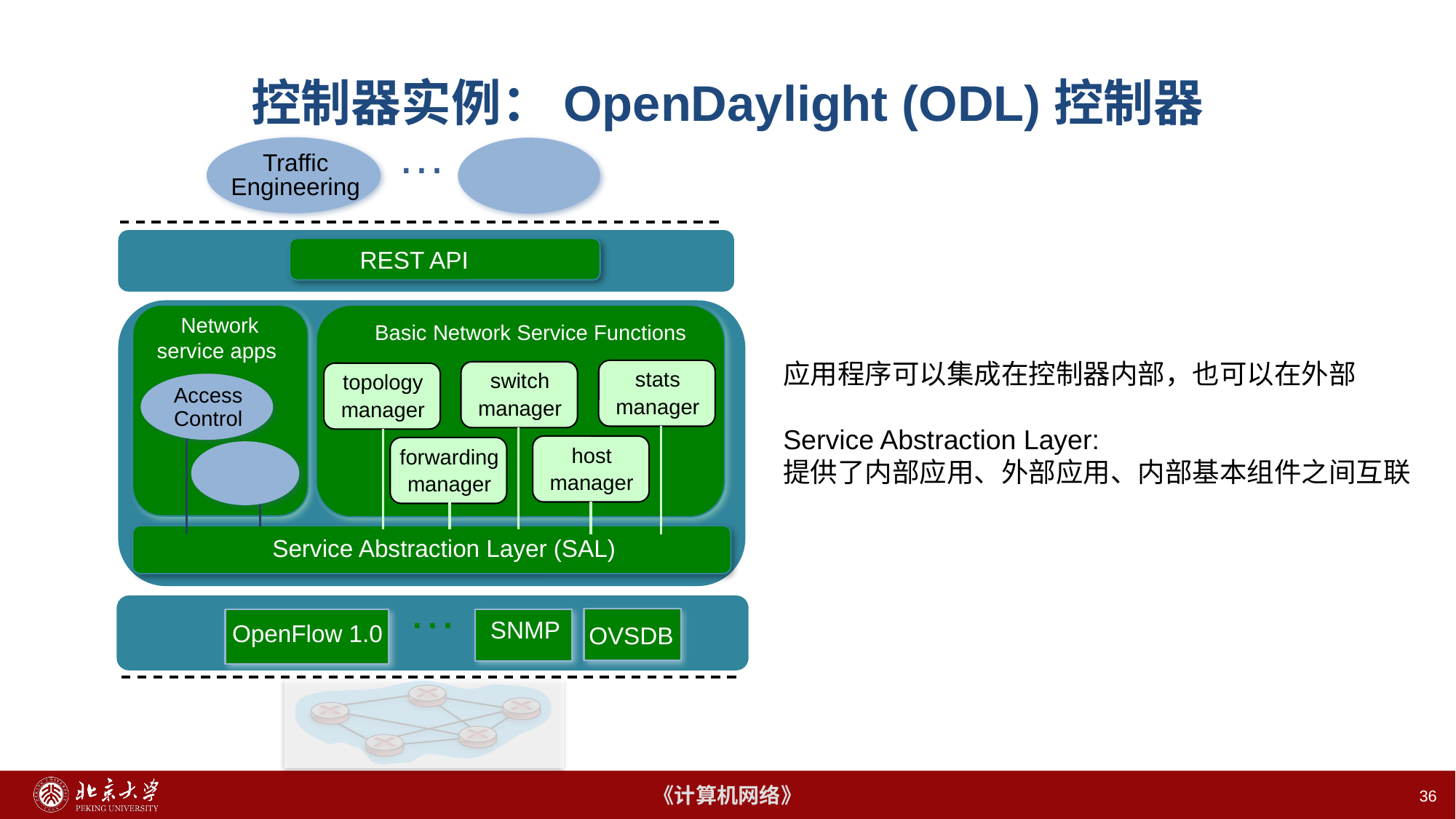

# 控制器实例：OpenDaylight (ODL)控制器

…

Traffic
Engineering

REST API

Network service apps
Basic Network Service Functions
应用程序可以集成在控制器内部，也可以在外部

Service Abstraction Layer:
提供了内部应用、外部应用、内部基本组件之间互联
stats
manager

switch
manager

topology
manager

Access
Control

host
manager

forwarding
manager

Service Abstraction Layer (SAL)
…

OVSDB

OpenFlow 1.0

SNMP

36